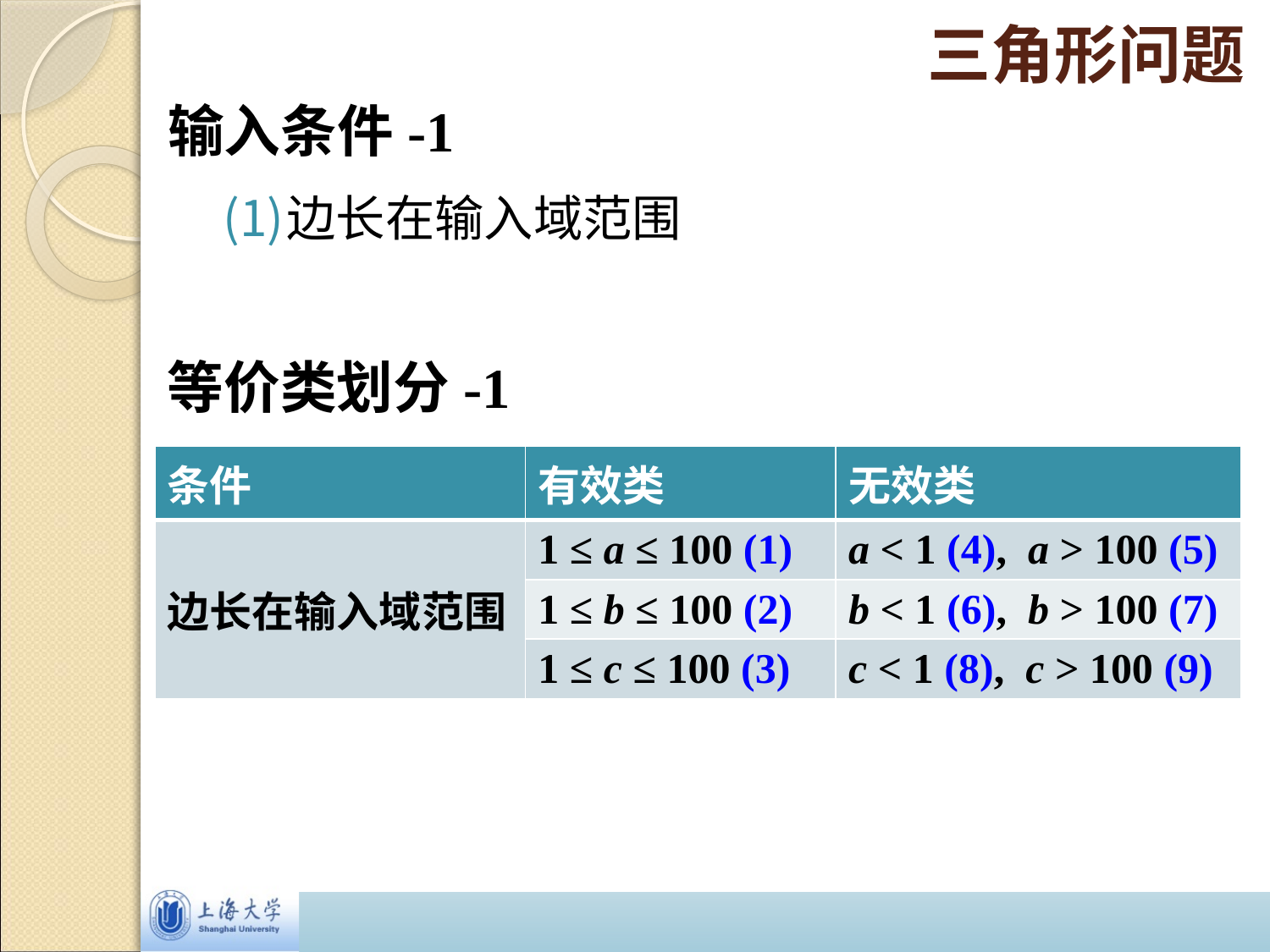

# 三角形问题
输入条件-1
边长在输入域范围
等价类划分-1
| 条件 | 有效类 | 无效类 |
| --- | --- | --- |
| 边长在输入域范围 | 1 ≤ a ≤ 100 (1) | a < 1 (4), a > 100 (5) |
|  | 1 ≤ b ≤ 100 (2) | b < 1 (6), b > 100 (7) |
|  | 1 ≤ c ≤ 100 (3) | c < 1 (8), c > 100 (9) |